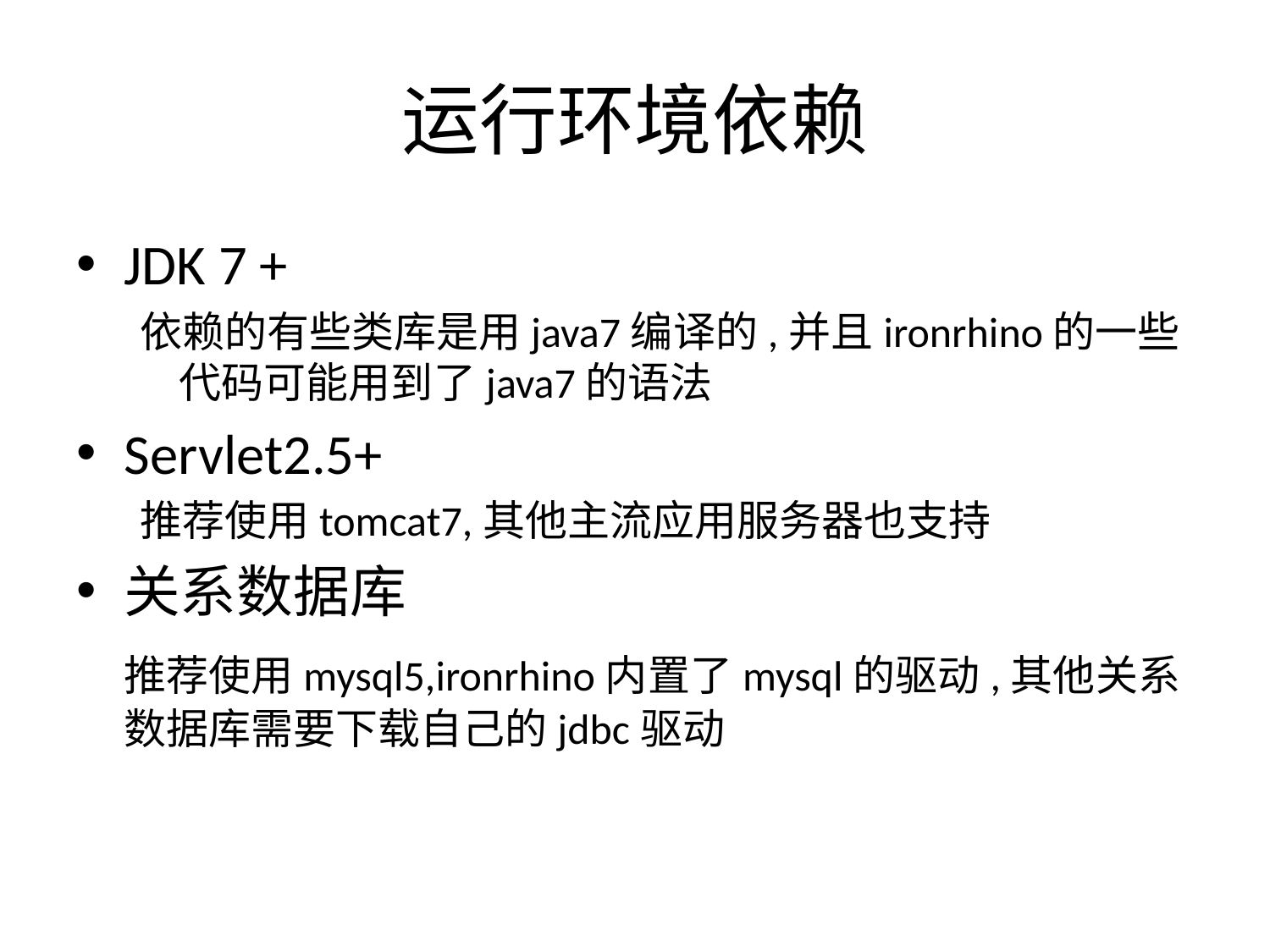

# 运行环境依赖
JDK 7 +
依赖的有些类库是用java7编译的,并且ironrhino的一些代码可能用到了java7的语法
Servlet2.5+
推荐使用tomcat7,其他主流应用服务器也支持
关系数据库
	推荐使用mysql5,ironrhino内置了mysql的驱动,其他关系数据库需要下载自己的jdbc驱动